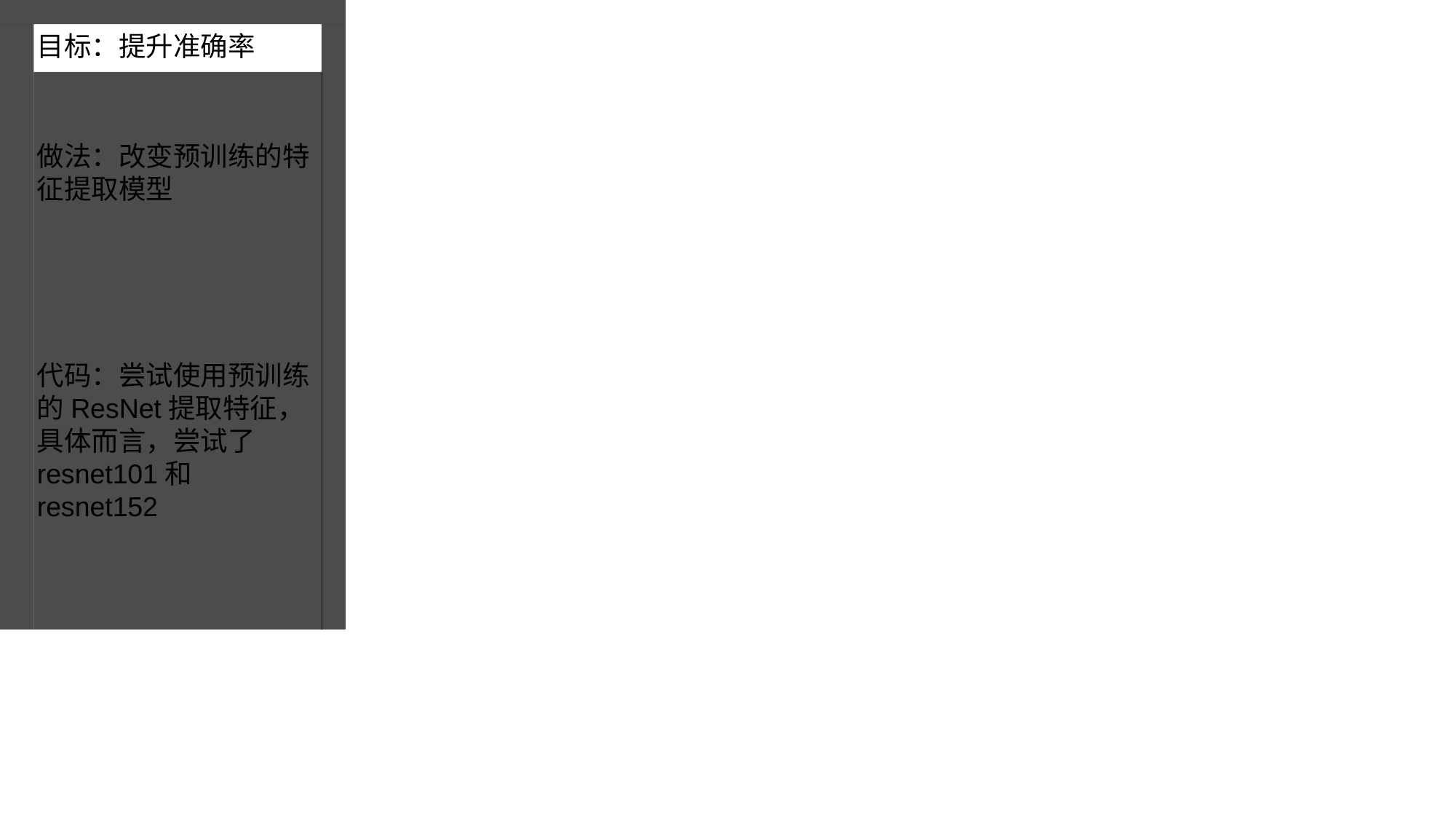

目标：提升准确率

做法：改变预训练的特征提取模型
代码：尝试使用预训练的ResNet提取特征，具体而言，尝试了resnet101和resnet152